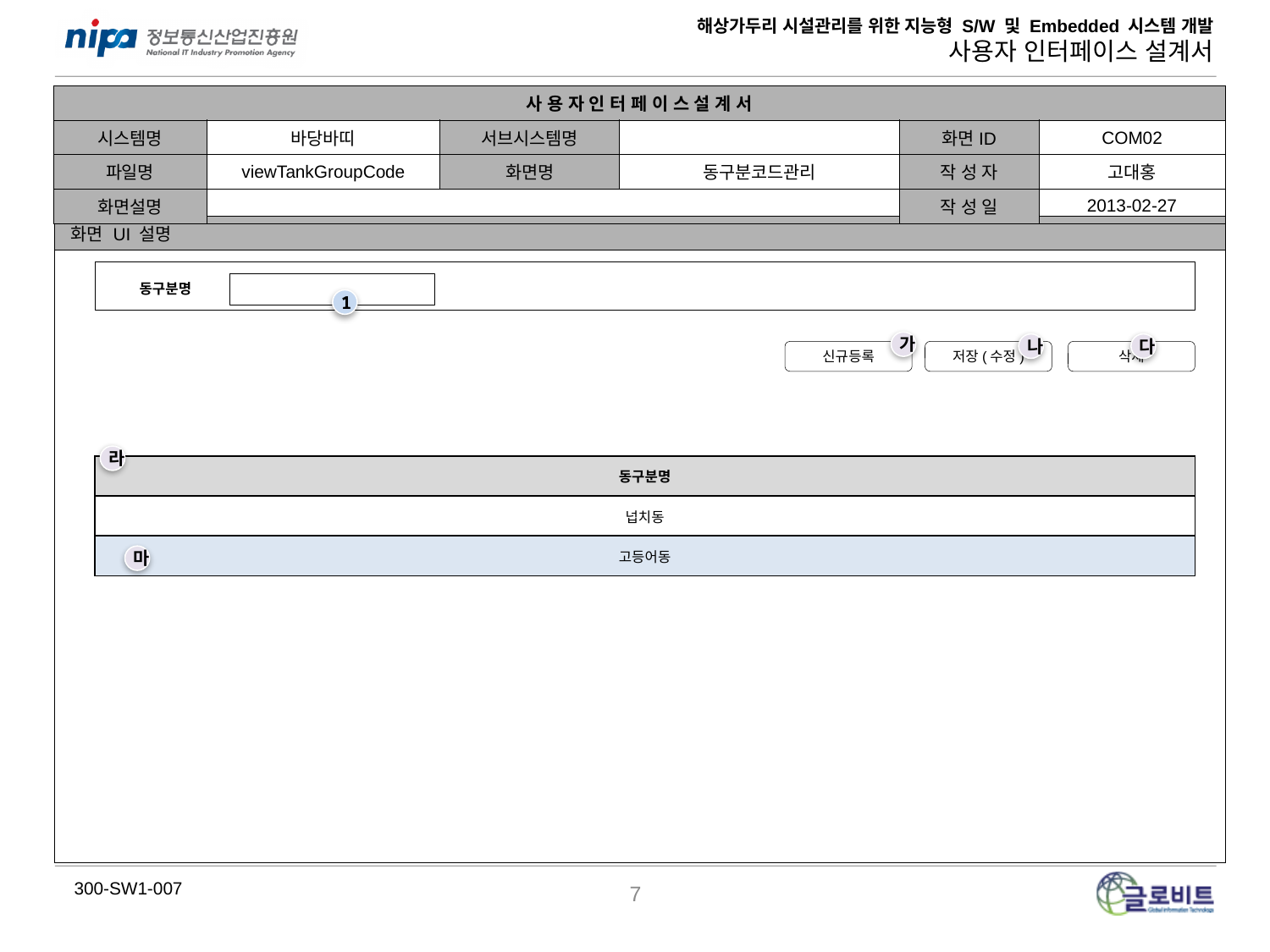

| 사 용 자 인 터 페 이 스 설 계 서 |  |  |  |  |  |
| --- | --- | --- | --- | --- | --- |
| 시스템명 | 바당바띠 | 서브시스템명 |  | 화면ID | COM02 |
| 파일명 | viewTankGroupCode | 화면명 | 동구분코드관리 | 작 성 자 | 고대홍 |
| 화면설명 |  |  |  | 작 성 일 | 2013-02-27 |
| 화면 UI 설명 |
| --- |
|  |

동구분명

1
가
나
다
신규등록
저장(수정)
삭제
라
| 동구분명 |
| --- |
| 넙치동 |
| 고등어동 |
마